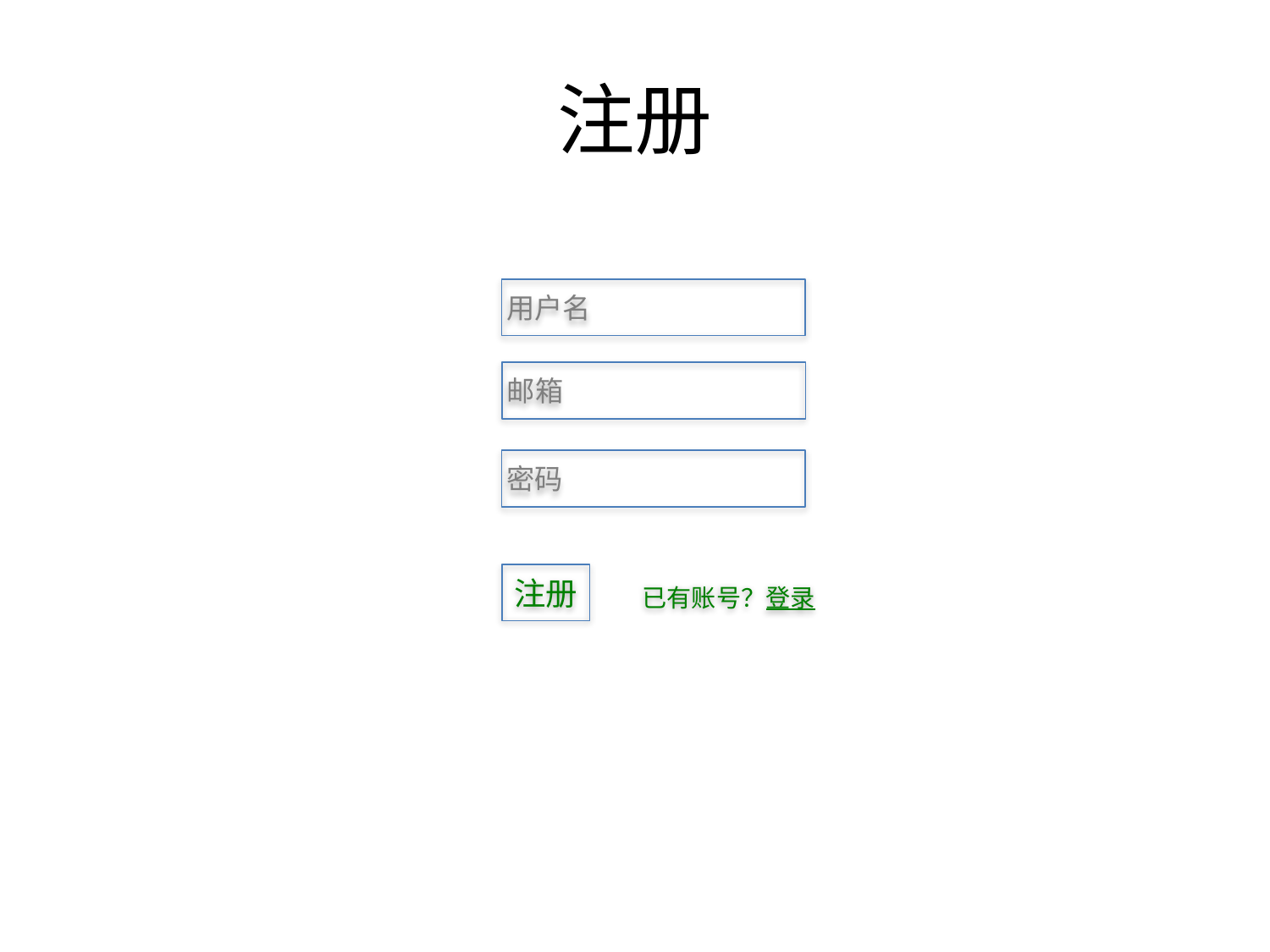

# 注册
用户名
邮箱
密码
注册
已有账号？登录